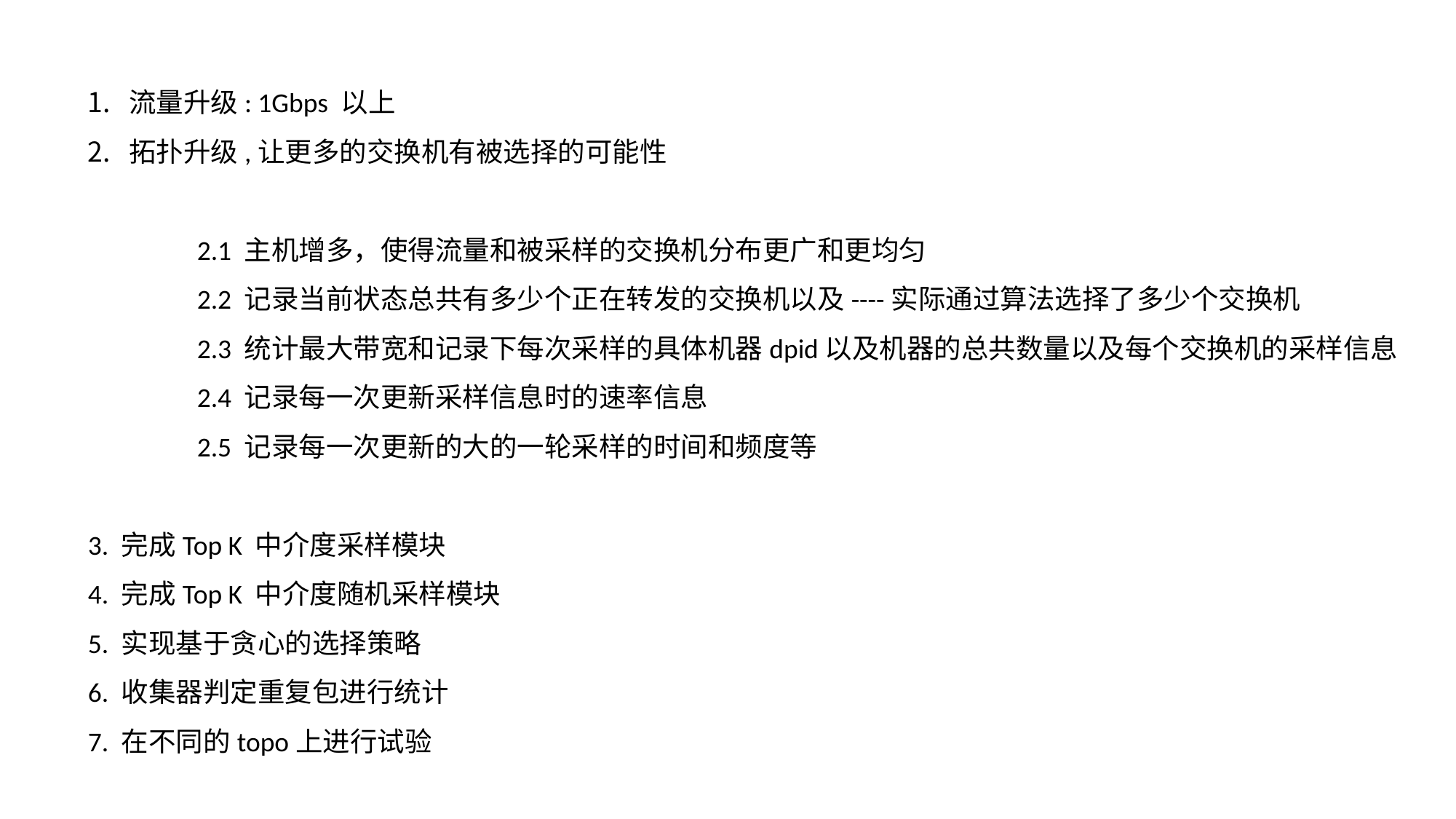

流量升级: 1Gbps 以上
拓扑升级,让更多的交换机有被选择的可能性

	2.1 主机增多，使得流量和被采样的交换机分布更广和更均匀
	2.2 记录当前状态总共有多少个正在转发的交换机以及----实际通过算法选择了多少个交换机
	2.3 统计最大带宽和记录下每次采样的具体机器dpid以及机器的总共数量以及每个交换机的采样信息
	2.4 记录每一次更新采样信息时的速率信息
	2.5 记录每一次更新的大的一轮采样的时间和频度等

3. 完成Top K 中介度采样模块
4. 完成Top K 中介度随机采样模块
5. 实现基于贪心的选择策略
6. 收集器判定重复包进行统计
7. 在不同的topo上进行试验